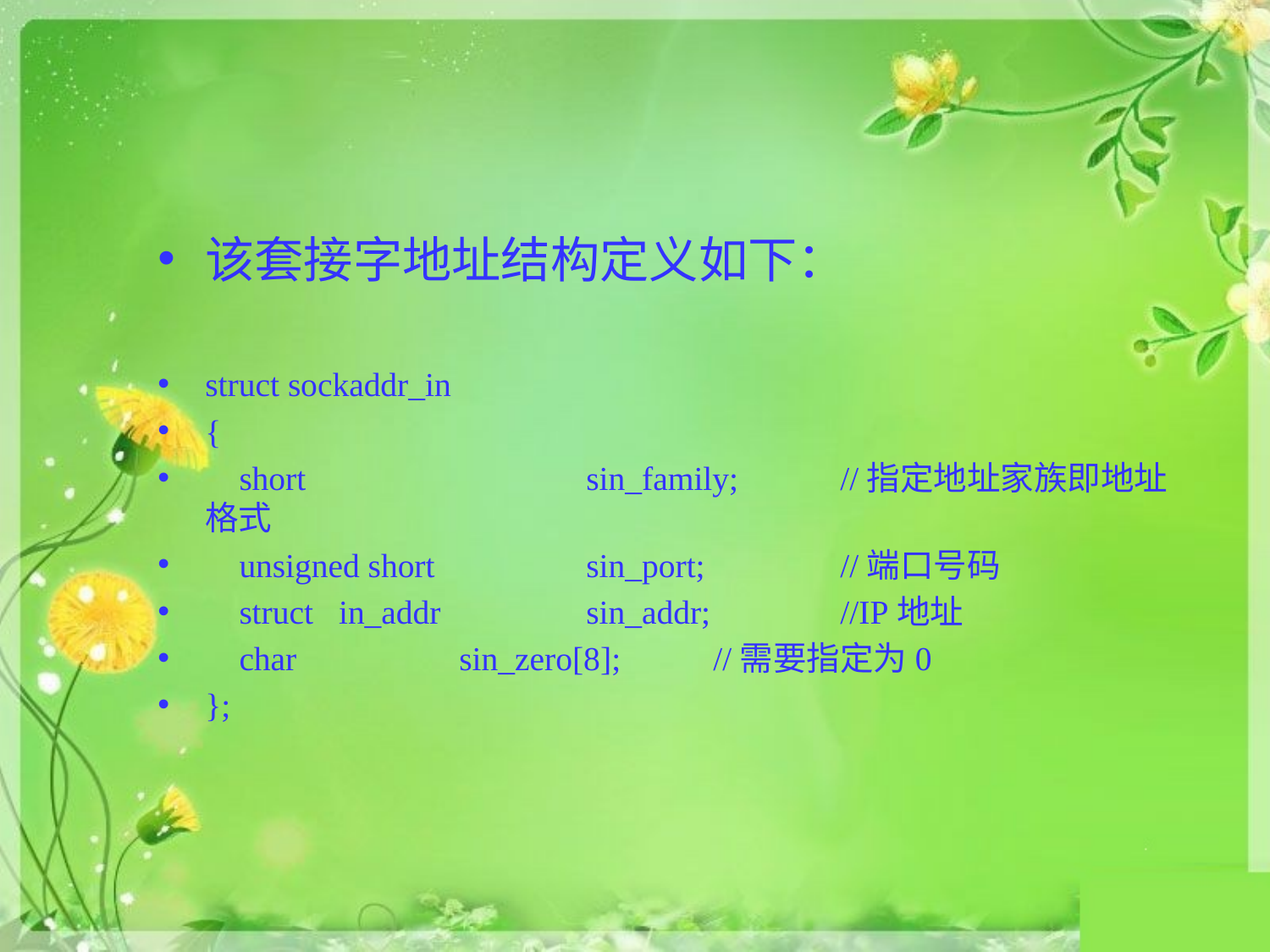

#
该套接字地址结构定义如下：

struct sockaddr_in
{
    short            		sin_family;	//指定地址家族即地址格式
    unsigned short     	sin_port;		//端口号码
    struct   in_addr     	sin_addr;		//IP地址
    char               	sin_zero[8];	//需要指定为0
};